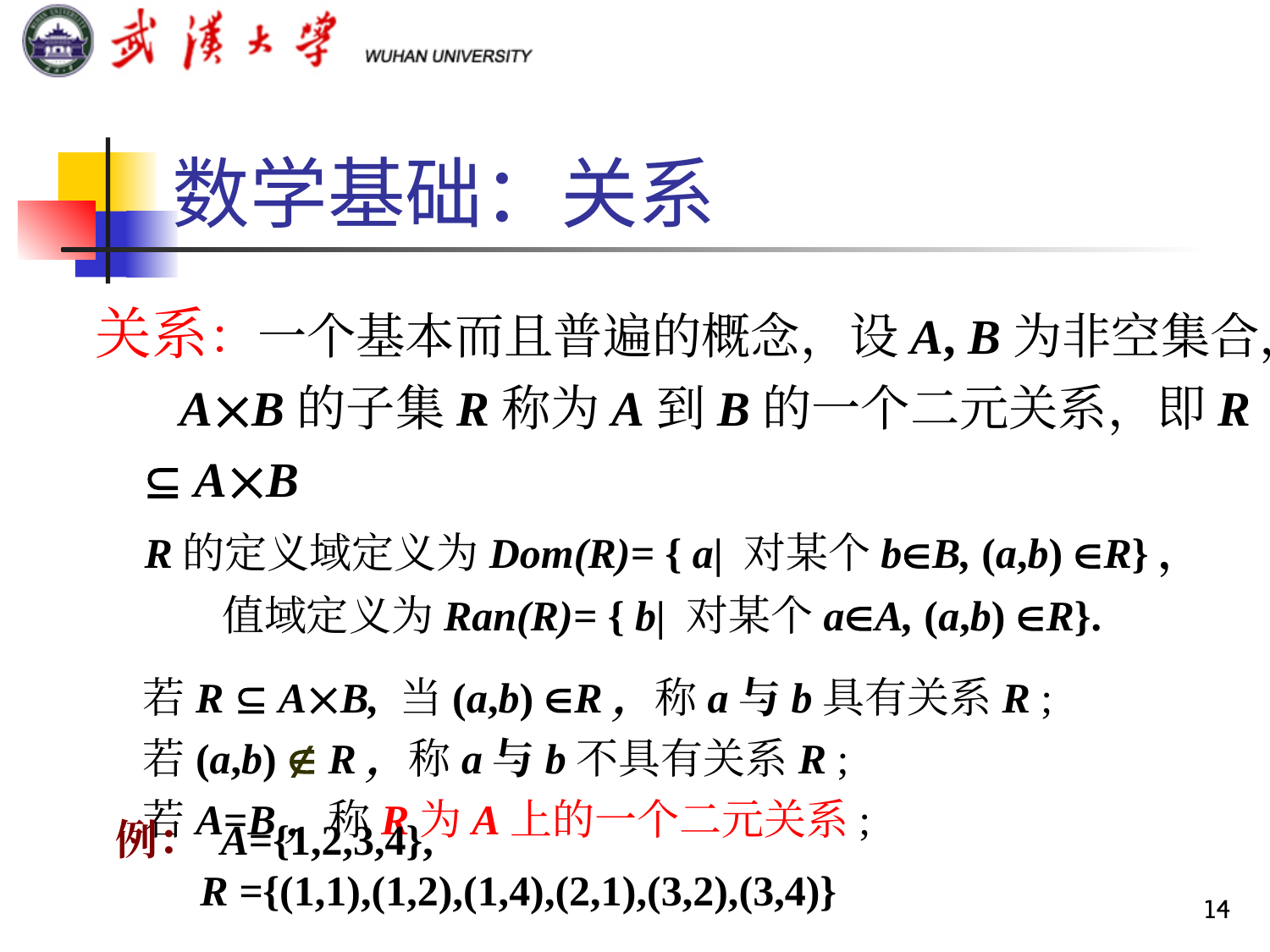

# 数学基础：关系
关系：一个基本而且普遍的概念，设A, B为非空集合，  A×B的子集R称为A到B的一个二元关系，即R ⊆ A×B
    R的定义域定义为Dom(R)= { a| 对某个b∈B, (a,b) ∈R}，
           值域定义为Ran(R)= { b| 对某个a∈A, (a,b) ∈R}.
	若R ⊆ A×B, 当(a,b) ∈R，称a与b具有关系R ;
	若(a,b) ∉ R，称a与b不具有关系R ;
	若A=B，称R为A上的一个二元关系;
例： A={1,2,3,4},
        R ={(1,1),(1,2),(1,4),(2,1),(3,2),(3,4)}
14